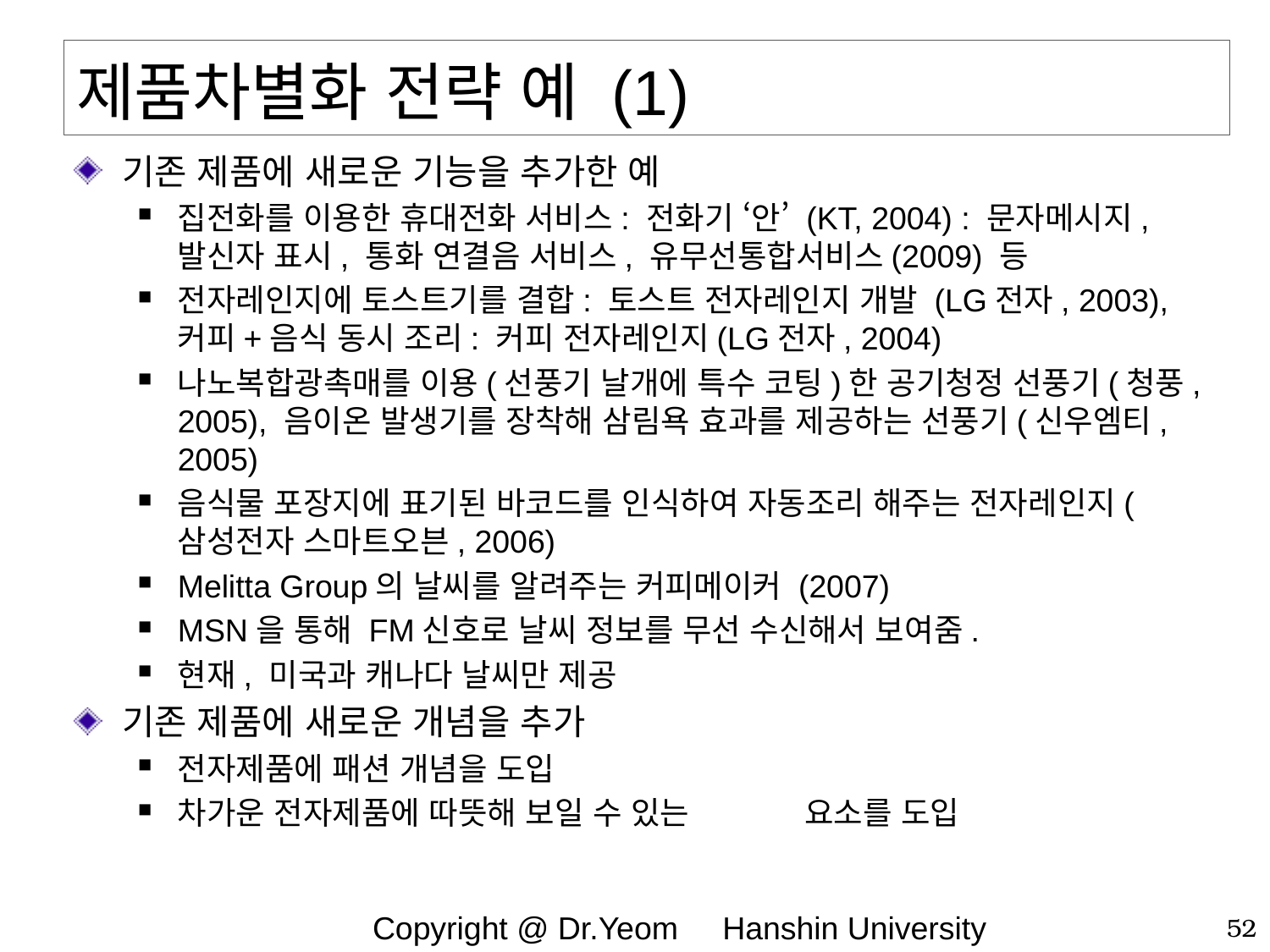

# 제품차별화 전략 예 (1)
기존 제품에 새로운 기능을 추가한 예
집전화를 이용한 휴대전화 서비스: 전화기 ‘안’ (KT, 2004) : 문자메시지, 발신자 표시, 통화 연결음 서비스, 유무선통합서비스(2009) 등
전자레인지에 토스트기를 결합: 토스트 전자레인지 개발 (LG전자, 2003), 커피+음식 동시 조리: 커피 전자레인지(LG전자, 2004)
나노복합광촉매를 이용(선풍기 날개에 특수 코팅)한 공기청정 선풍기(청풍, 2005), 음이온 발생기를 장착해 삼림욕 효과를 제공하는 선풍기(신우엠티, 2005)
음식물 포장지에 표기된 바코드를 인식하여 자동조리 해주는 전자레인지(삼성전자 스마트오븐, 2006)
Melitta Group의 날씨를 알려주는 커피메이커 (2007)
MSN을 통해 FM신호로 날씨 정보를 무선 수신해서 보여줌.
현재, 미국과 캐나다 날씨만 제공
기존 제품에 새로운 개념을 추가
전자제품에 패션 개념을 도입
차가운 전자제품에 따뜻해 보일 수 있는             요소를 도입

52